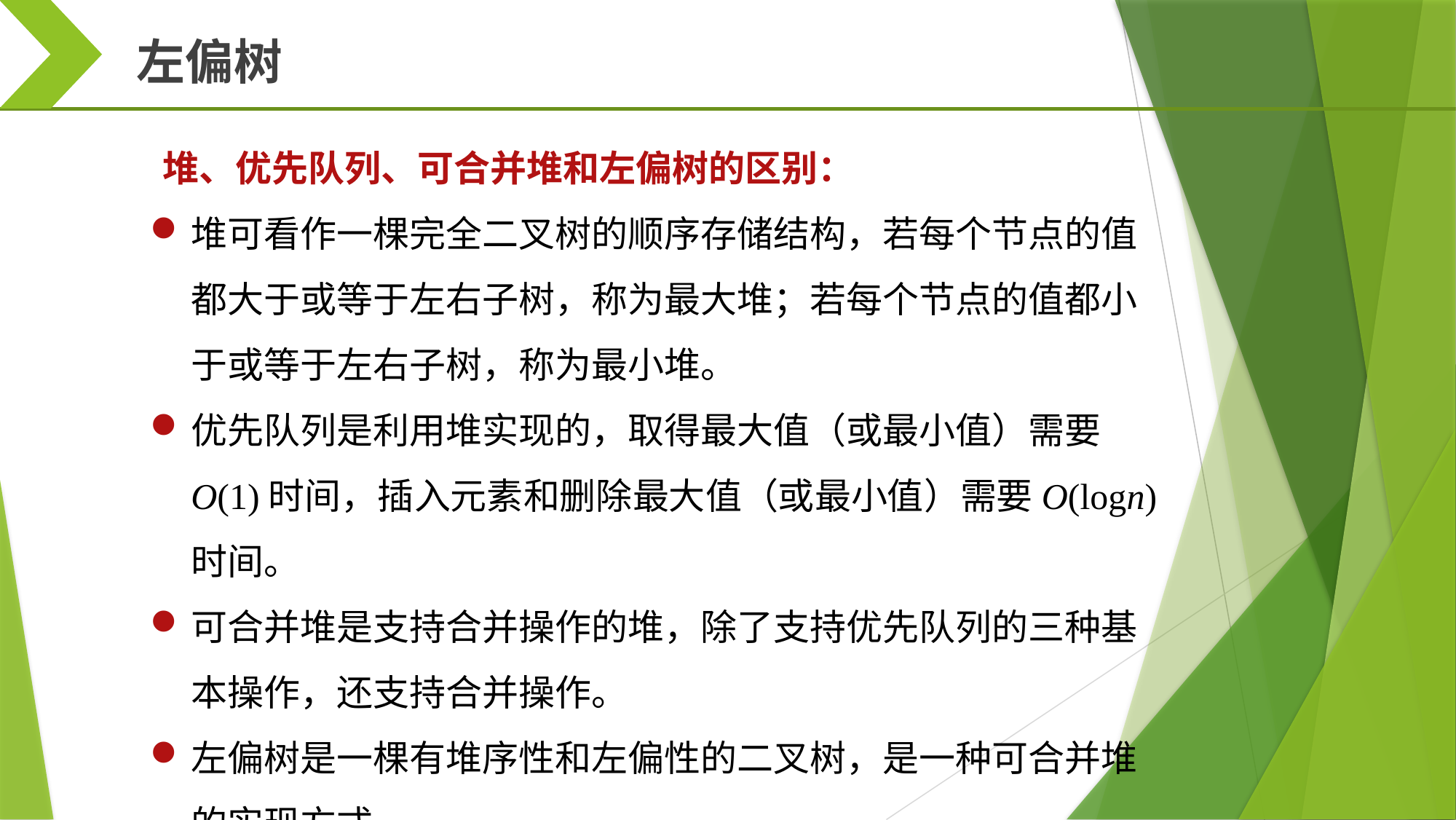

左偏树
堆、优先队列、可合并堆和左偏树的区别：
堆可看作一棵完全二叉树的顺序存储结构，若每个节点的值都大于或等于左右子树，称为最大堆；若每个节点的值都小于或等于左右子树，称为最小堆。
优先队列是利用堆实现的，取得最大值（或最小值）需要O(1)时间，插入元素和删除最大值（或最小值）需要O(logn)时间。
可合并堆是支持合并操作的堆，除了支持优先队列的三种基本操作，还支持合并操作。
左偏树是一棵有堆序性和左偏性的二叉树，是一种可合并堆的实现方式。